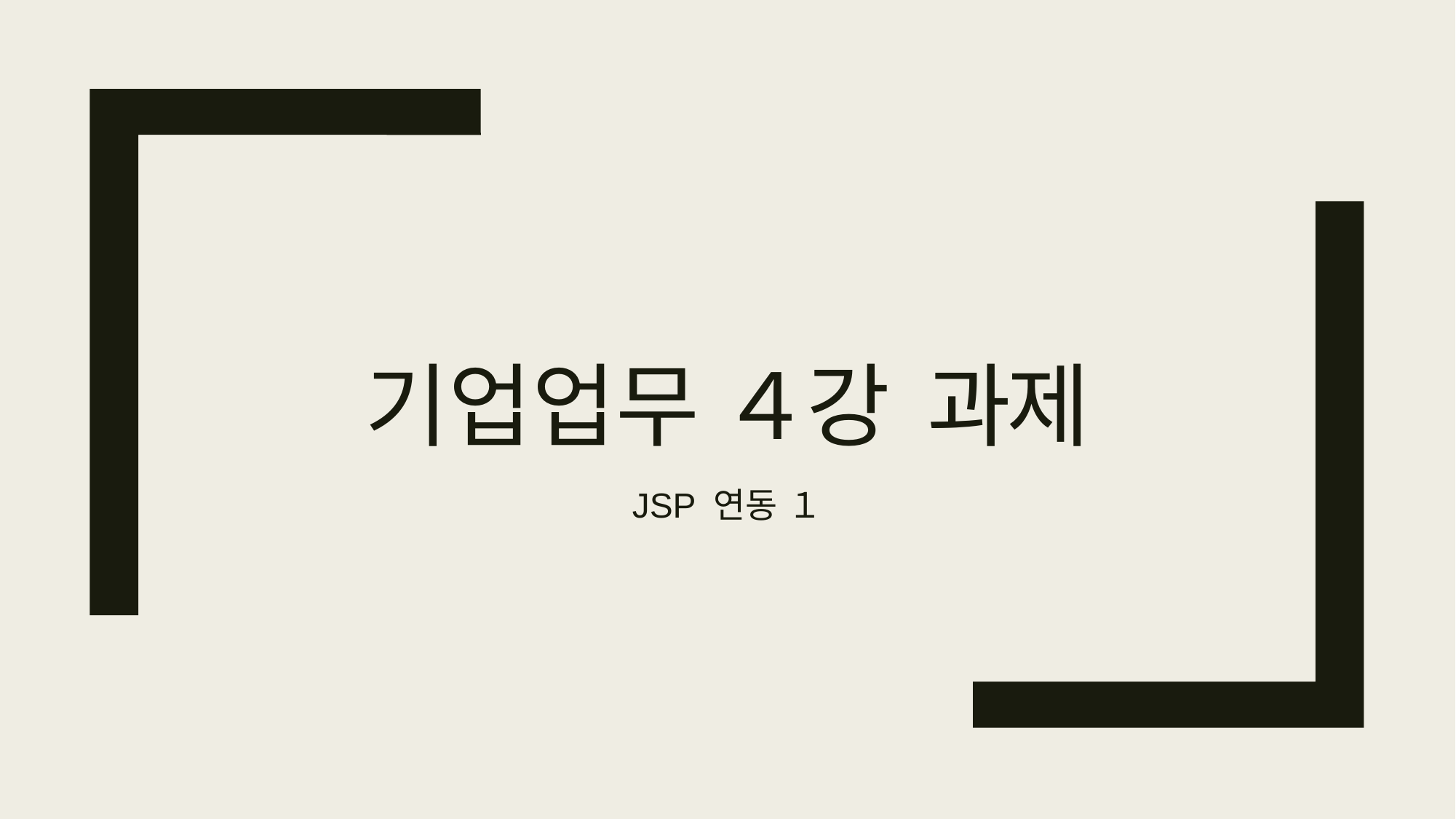

# 기업업무 ４강  과제
JSP 연동 １